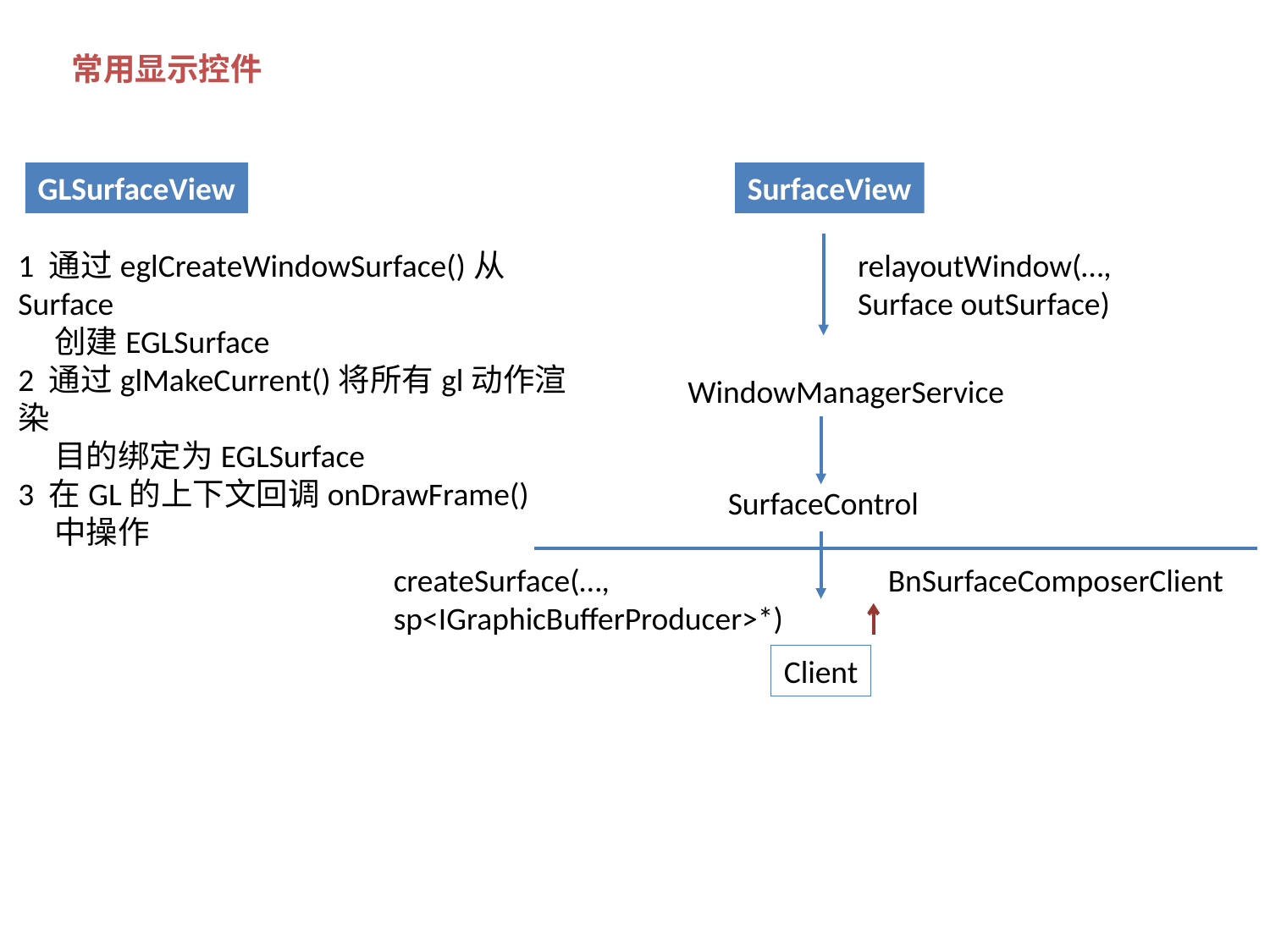

常用显示控件
GLSurfaceView
SurfaceView
relayoutWindow(…,
Surface outSurface)
1 通过eglCreateWindowSurface()从Surface
    创建EGLSurface
2 通过glMakeCurrent()将所有gl动作渲染
    目的绑定为EGLSurface
3 在GL的上下文回调onDrawFrame()
    中操作
WindowManagerService
SurfaceControl
BnSurfaceComposerClient
createSurface(…,
sp<IGraphicBufferProducer>*)
Client